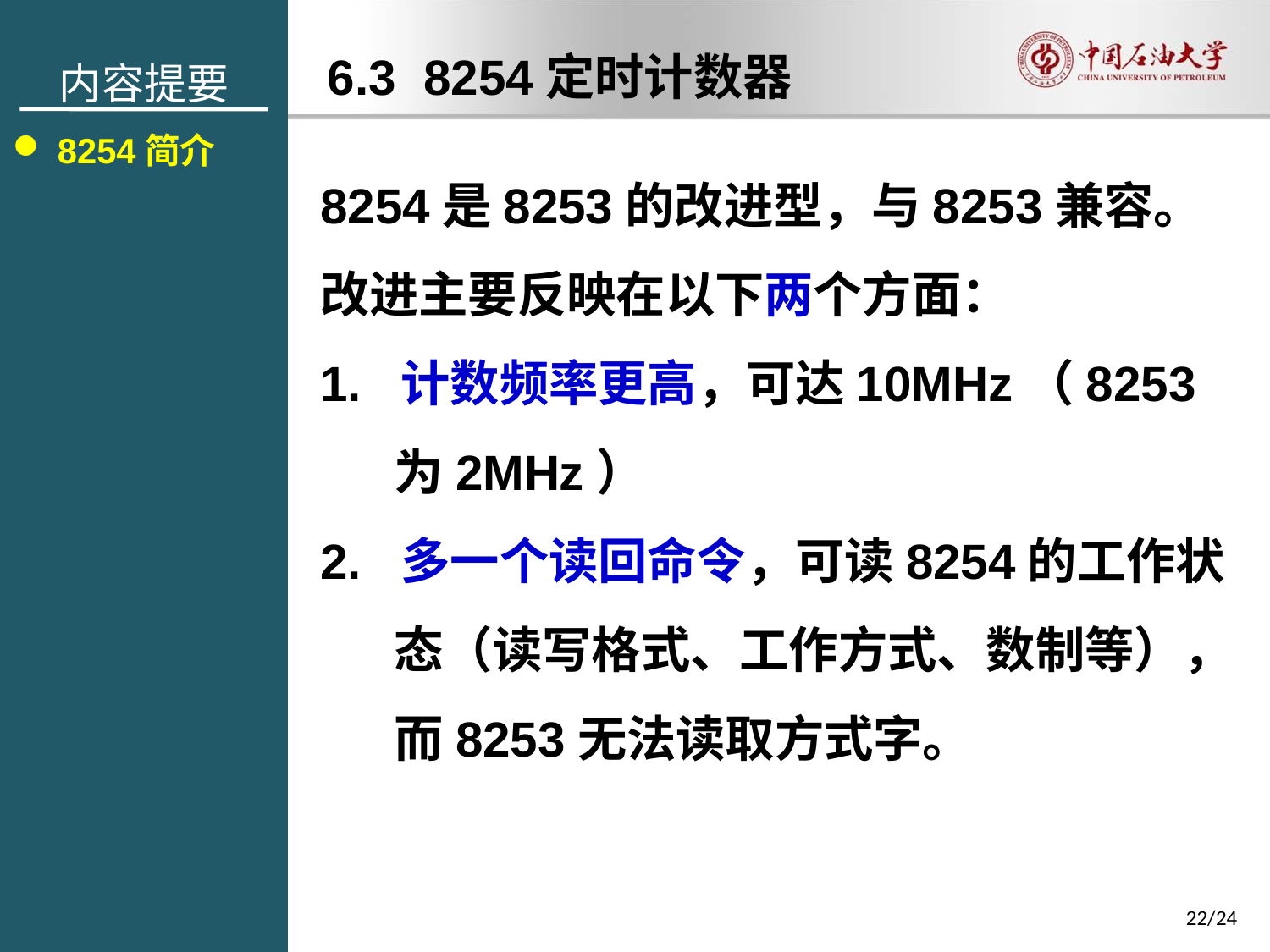

内容提要
 8254简介
6.3  8254定时计数器
8254是8253的改进型，与8253兼容。
改进主要反映在以下两个方面：
1.  计数频率更高，可达10MHz（8253为2MHz）
2.  多一个读回命令，可读8254的工作状态（读写格式、工作方式、数制等），而8253无法读取方式字。
22/24